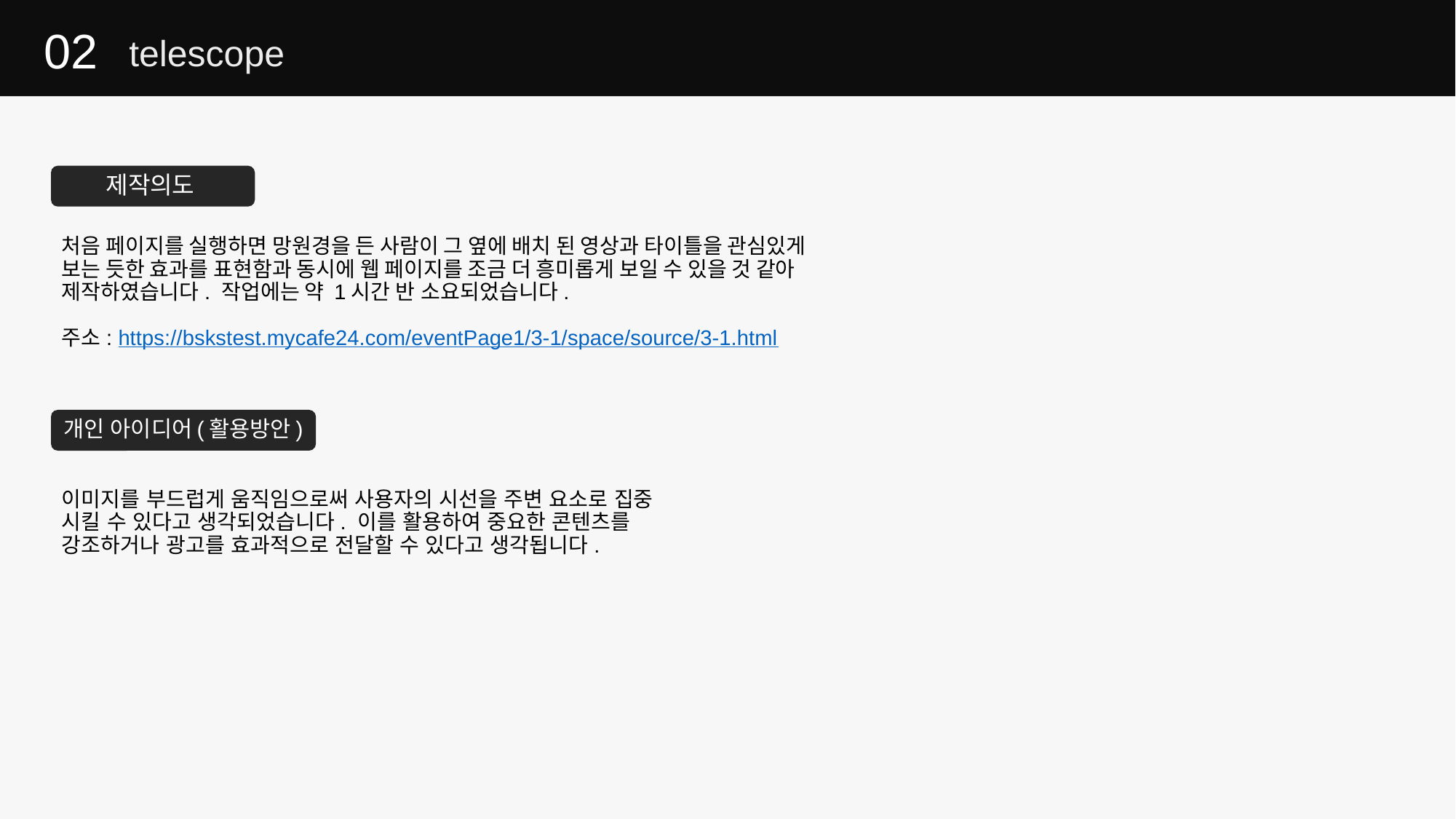

# 02
telescope

제작의도
처음 페이지를 실행하면 망원경을 든 사람이 그 옆에 배치 된 영상과 타이틀을 관심있게 보는 듯한 효과를 표현함과 동시에 웹 페이지를 조금 더 흥미롭게 보일 수 있을 것 같아 제작하였습니다. 작업에는 약 1시간 반 소요되었습니다.

주소: https://bskstest.mycafe24.com/eventPage1/3-1/space/source/3-1.html

개인 아이디어(활용방안)
이미지를 부드럽게 움직임으로써 사용자의 시선을 주변 요소로 집중 시킬 수 있다고 생각되었습니다. 이를 활용하여 중요한 콘텐츠를 강조하거나 광고를 효과적으로 전달할 수 있다고 생각됩니다.